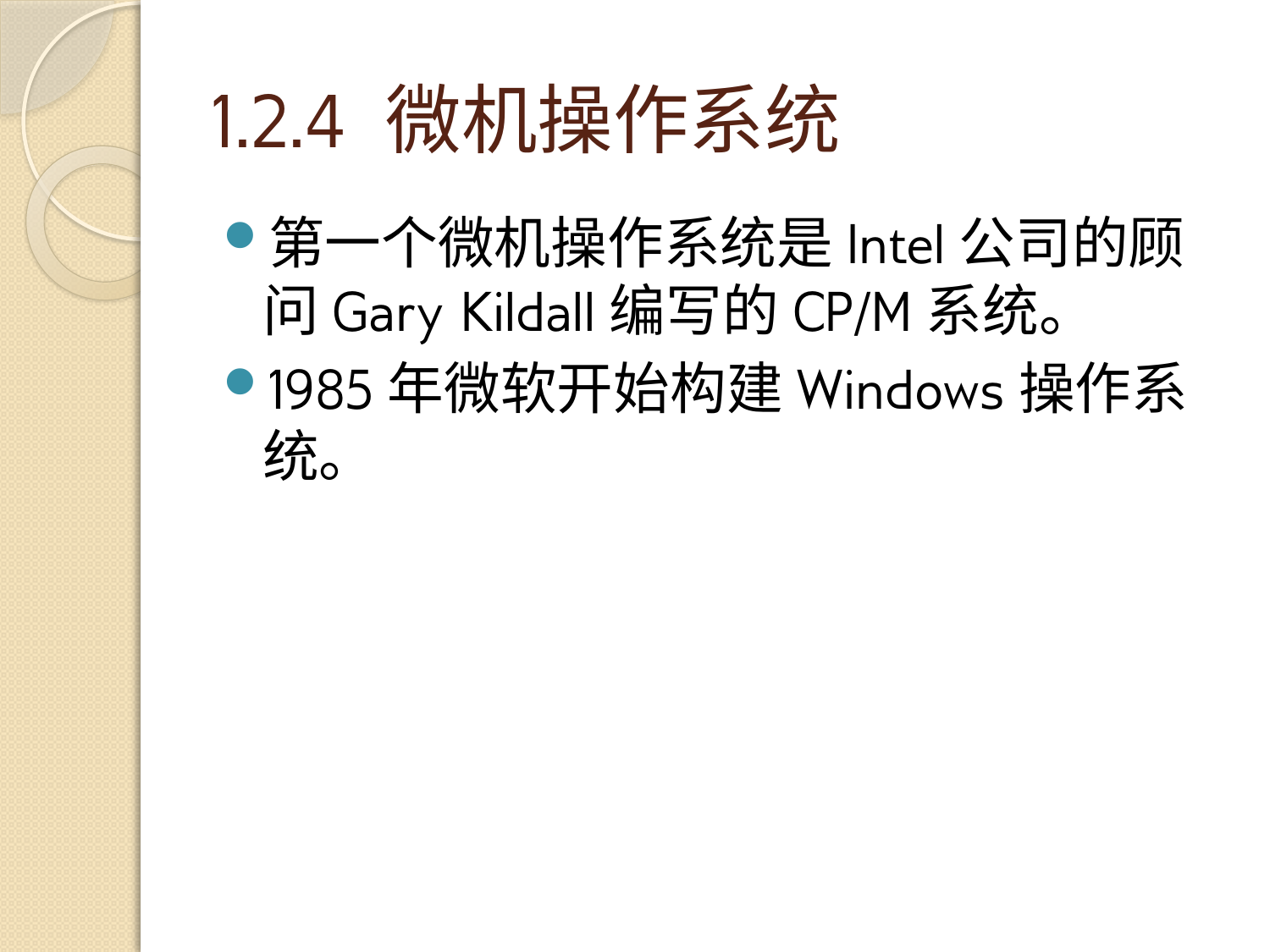

# 1.2.4 微机操作系统
第一个微机操作系统是Intel公司的顾问Gary Kildall编写的CP/M系统。
1985年微软开始构建Windows操作系统。